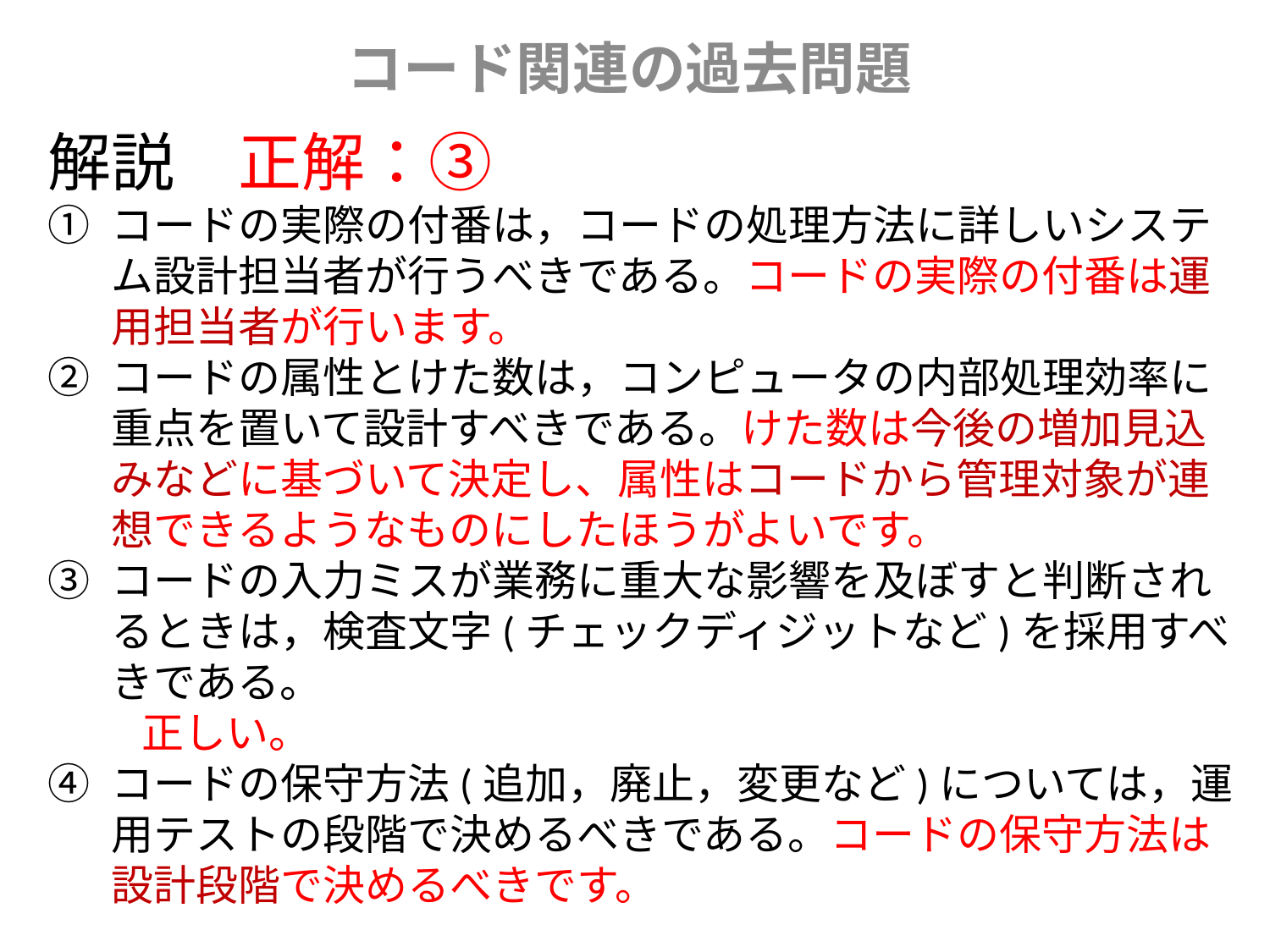

コード関連の過去問題
解説　正解：③
コードの実際の付番は，コードの処理方法に詳しいシステム設計担当者が行うべきである。コードの実際の付番は運用担当者が行います。
コードの属性とけた数は，コンピュータの内部処理効率に重点を置いて設計すべきである。けた数は今後の増加見込みなどに基づいて決定し、属性はコードから管理対象が連想できるようなものにしたほうがよいです。
コードの入力ミスが業務に重大な影響を及ぼすと判断されるときは，検査文字(チェックディジットなど)を採用すべきである。
　　 正しい。
コードの保守方法(追加，廃止，変更など)については，運用テストの段階で決めるべきである。コードの保守方法は設計段階で決めるべきです。